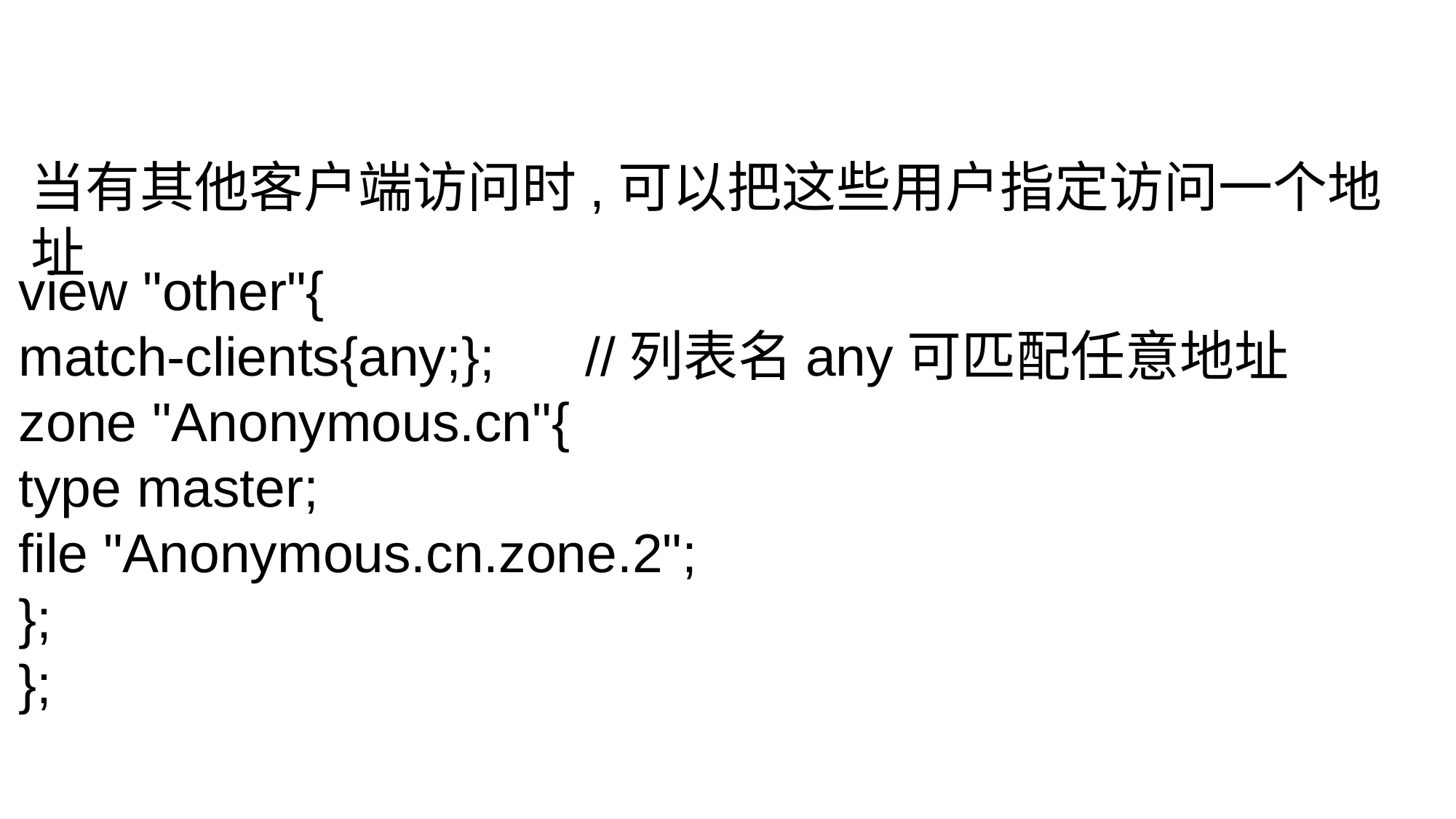

当有其他客户端访问时,可以把这些用户指定访问一个地址
view "other"{
match-clients{any;};      //列表名any可匹配任意地址
zone "Anonymous.cn"{
type master;
file "Anonymous.cn.zone.2";
};
};